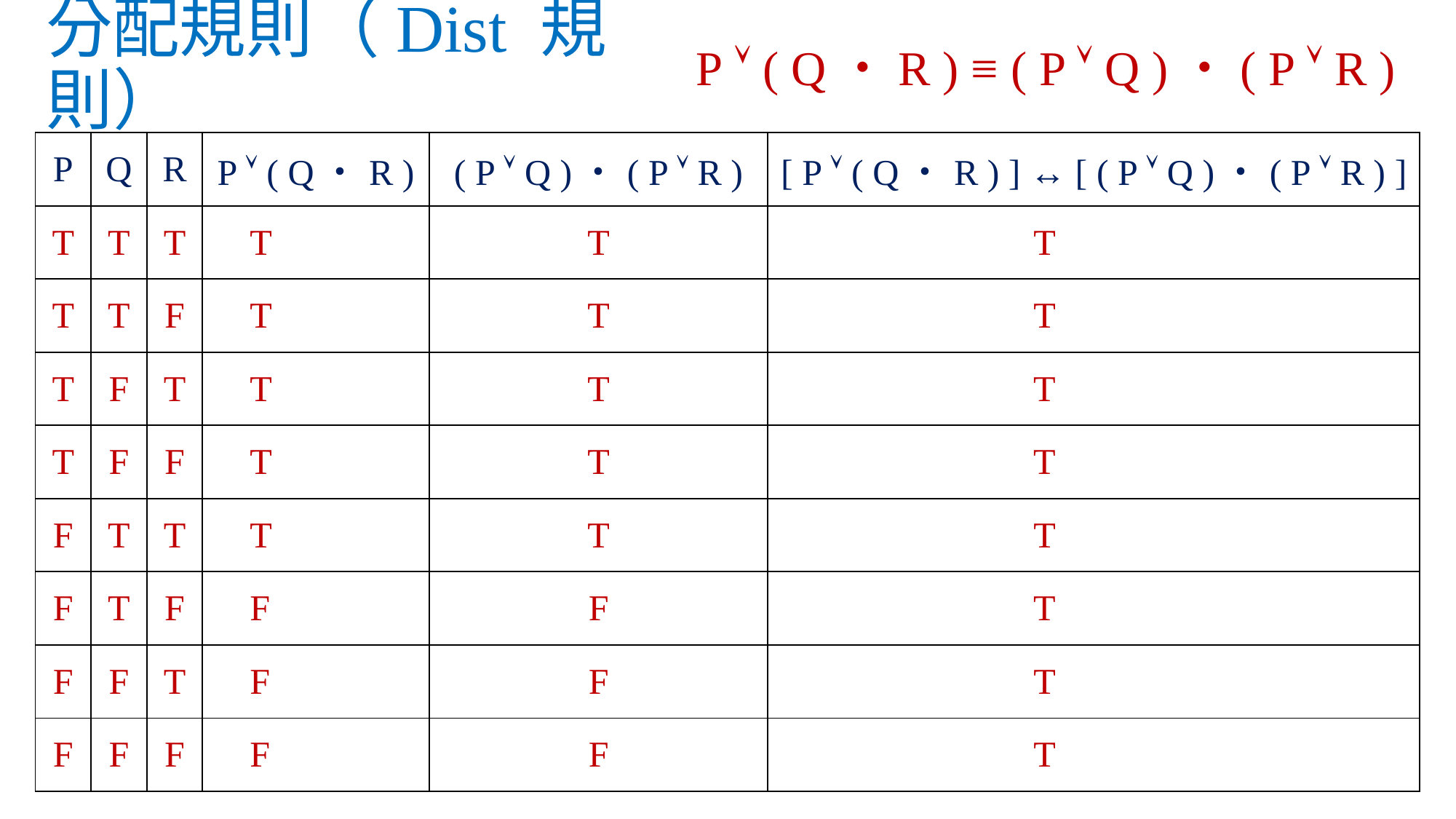

# 分配規則（Dist 規則）
P ∨ ( Q・R ) ≡ ( P ∨ Q )・( P ∨ R )
| P | Q | R | P ∨ ( Q・R ) | ( P ∨ Q )・( P ∨ R ) | [ P ∨ ( Q・R ) ] ↔︎ [ ( P ∨ Q )・( P ∨ R ) ] |
| --- | --- | --- | --- | --- | --- |
| T | T | T | T | T | T |
| T | T | F | T | T | T |
| T | F | T | T | T | T |
| T | F | F | T | T | T |
| F | T | T | T | T | T |
| F | T | F | F | F | T |
| F | F | T | F | F | T |
| F | F | F | F | F | T |